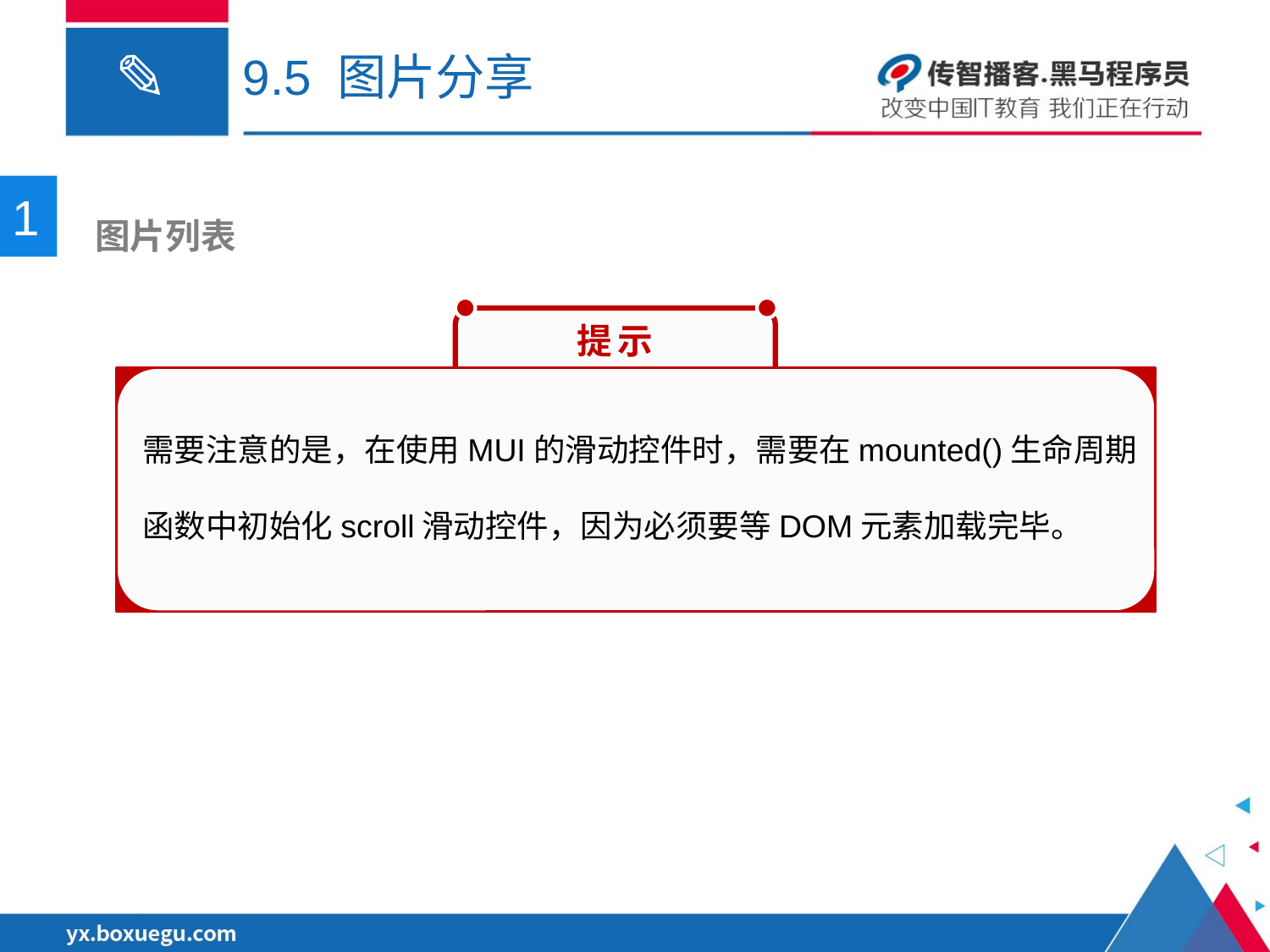

# 9.5 图片分享

1
  图片列表

　提示

需要注意的是，在使用MUI的滑动控件时，需要在mounted()生命周期函数中初始化scroll滑动控件，因为必须要等DOM元素加载完毕。